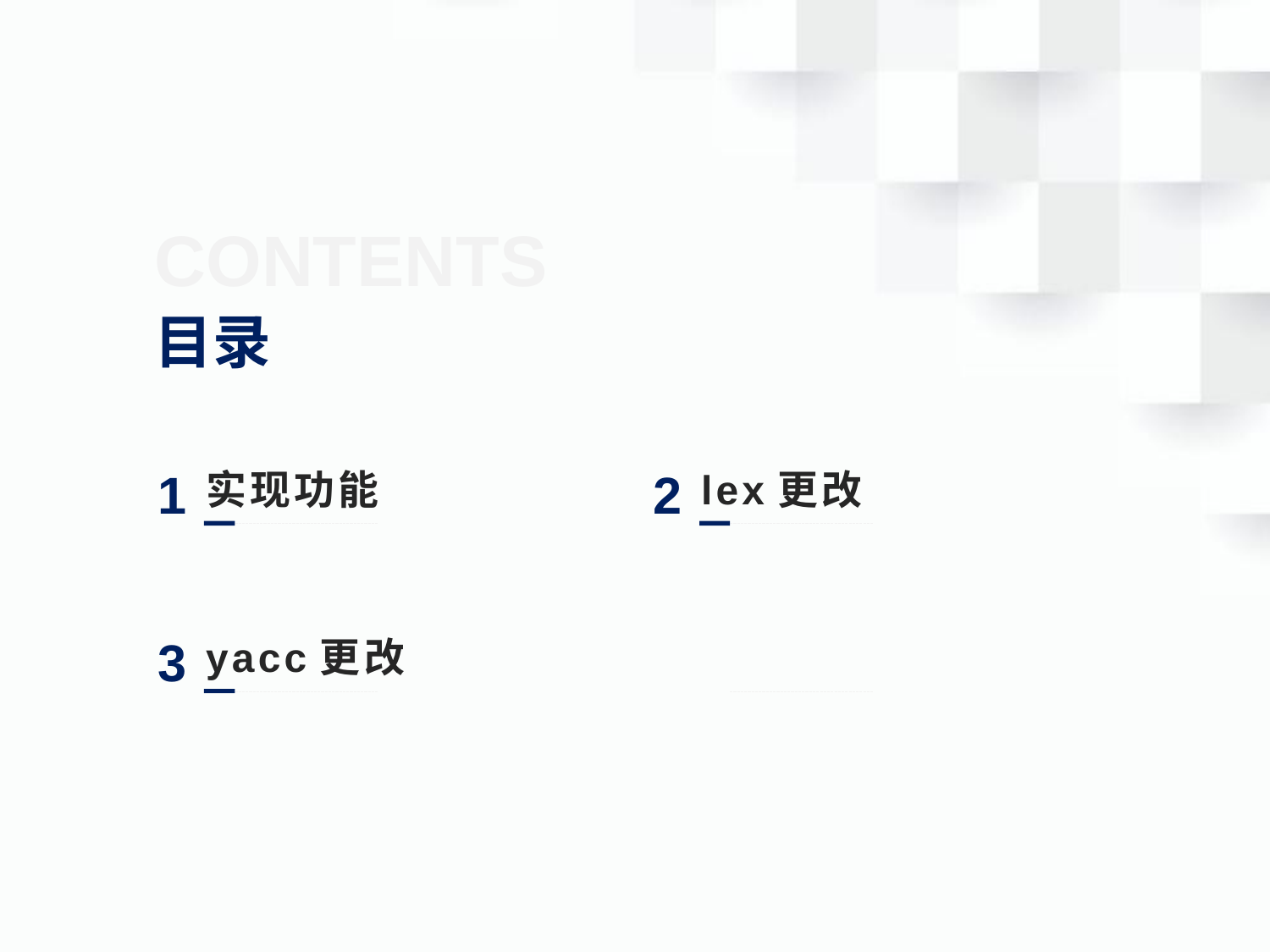

CONTENTS
目录
实现功能
lex更改
1
2

yacc更改
3